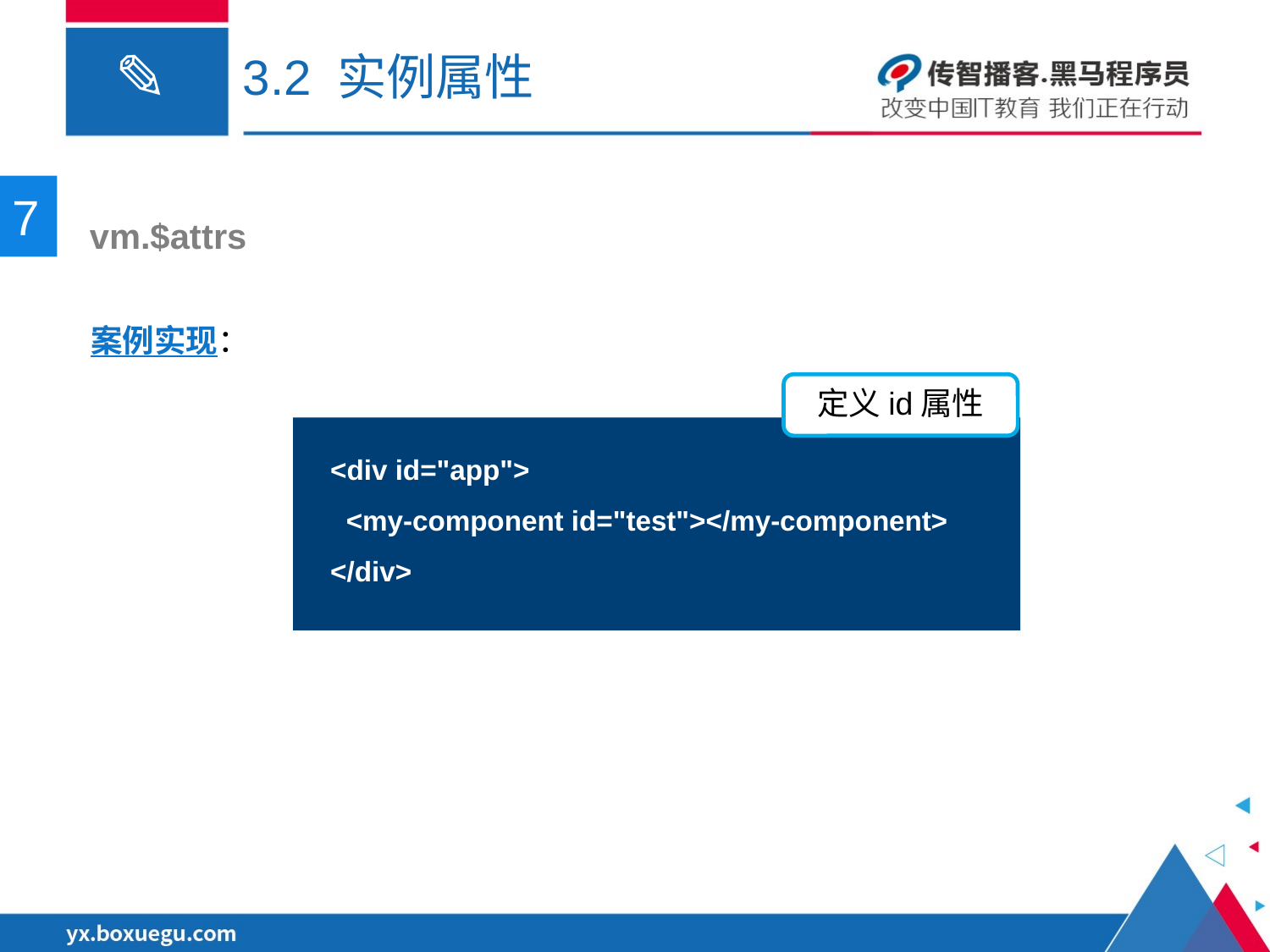

# 3.2 实例属性

7
  vm.$attrs
案例实现：
定义id属性

<div id="app">
  <my-component id="test"></my-component>
</div>